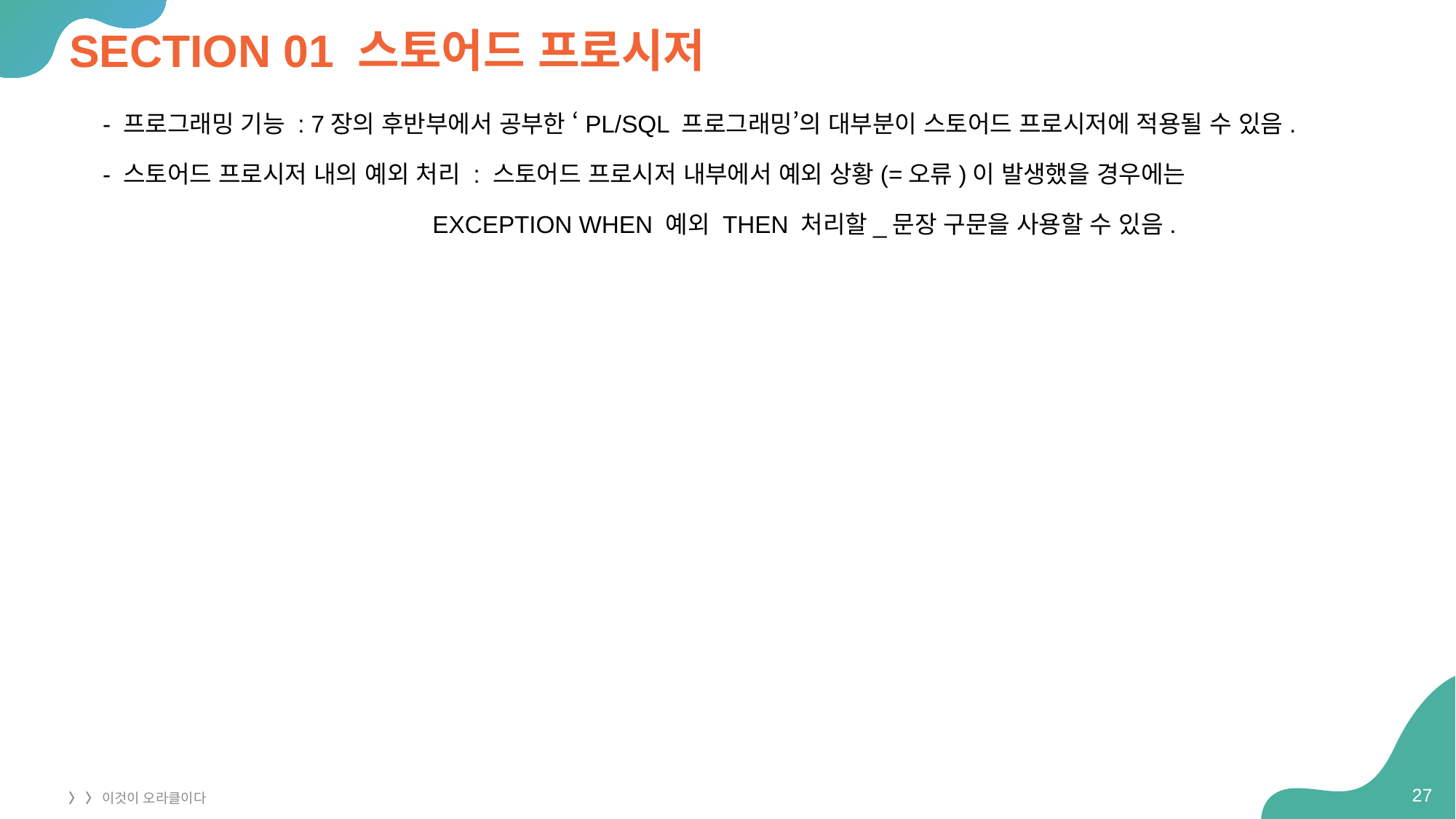

# SECTION 01 스토어드 프로시저
     - 프로그래밍 기능 : 7장의 후반부에서 공부한 ‘PL/SQL 프로그래밍’의 대부분이 스토어드 프로시저에 적용될 수 있음.
     - 스토어드 프로시저 내의 예외 처리 : 스토어드 프로시저 내부에서 예외 상황(=오류)이 발생했을 경우에는
                                                      EXCEPTION WHEN 예외 THEN 처리할_문장 구문을 사용할 수 있음.
27
〉 〉 이것이 오라클이다